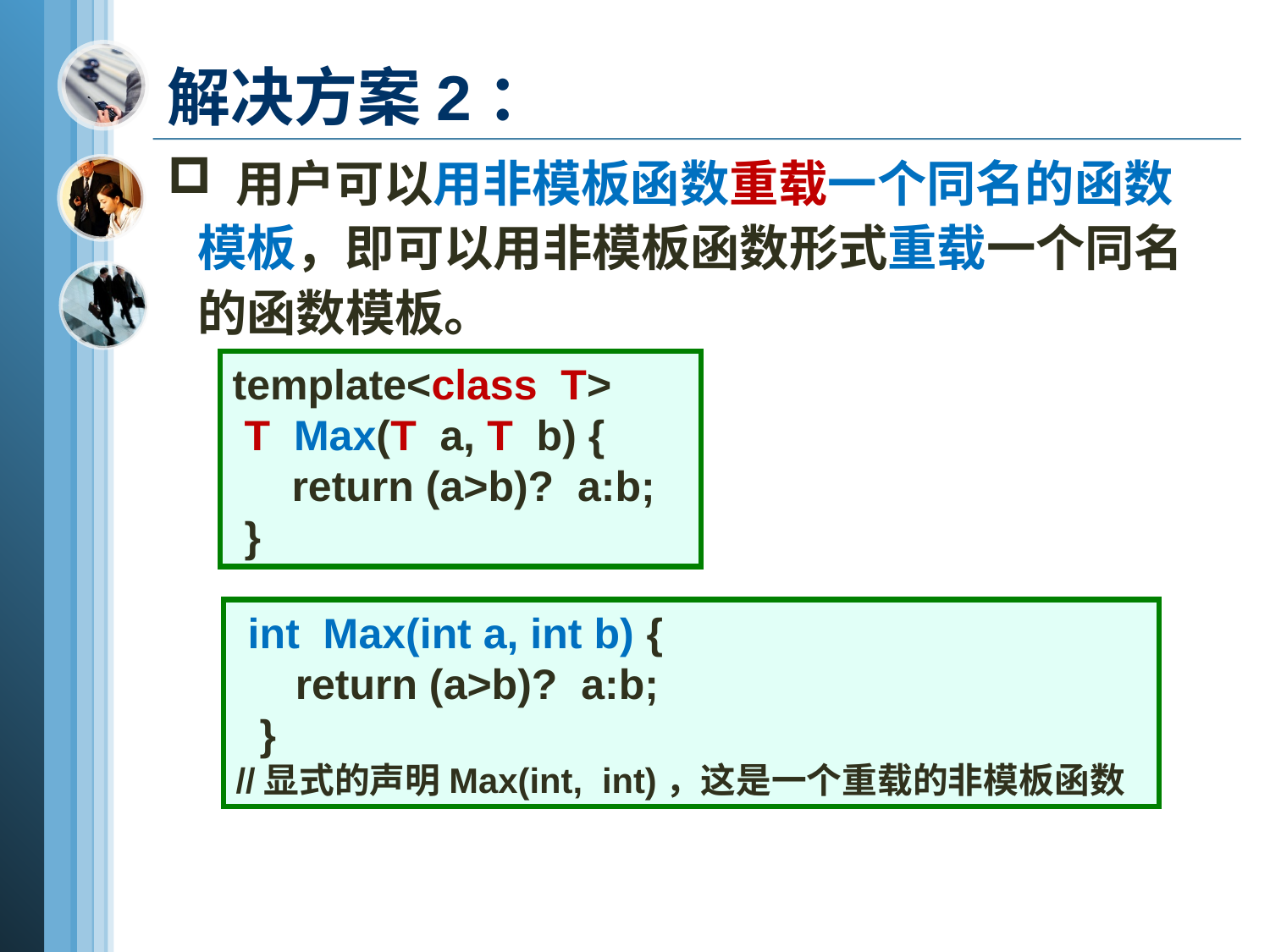

解决方案2：
 用户可以用非模板函数重载一个同名的函数模板，即可以用非模板函数形式重载一个同名的函数模板。
template<class  T>
 T  Max(T  a, T  b) {
     return (a>b)?  a:b;
 }
 int  Max(int a, int b) {
     return (a>b)?  a:b;
  }
//显式的声明Max(int,  int)，这是一个重载的非模板函数